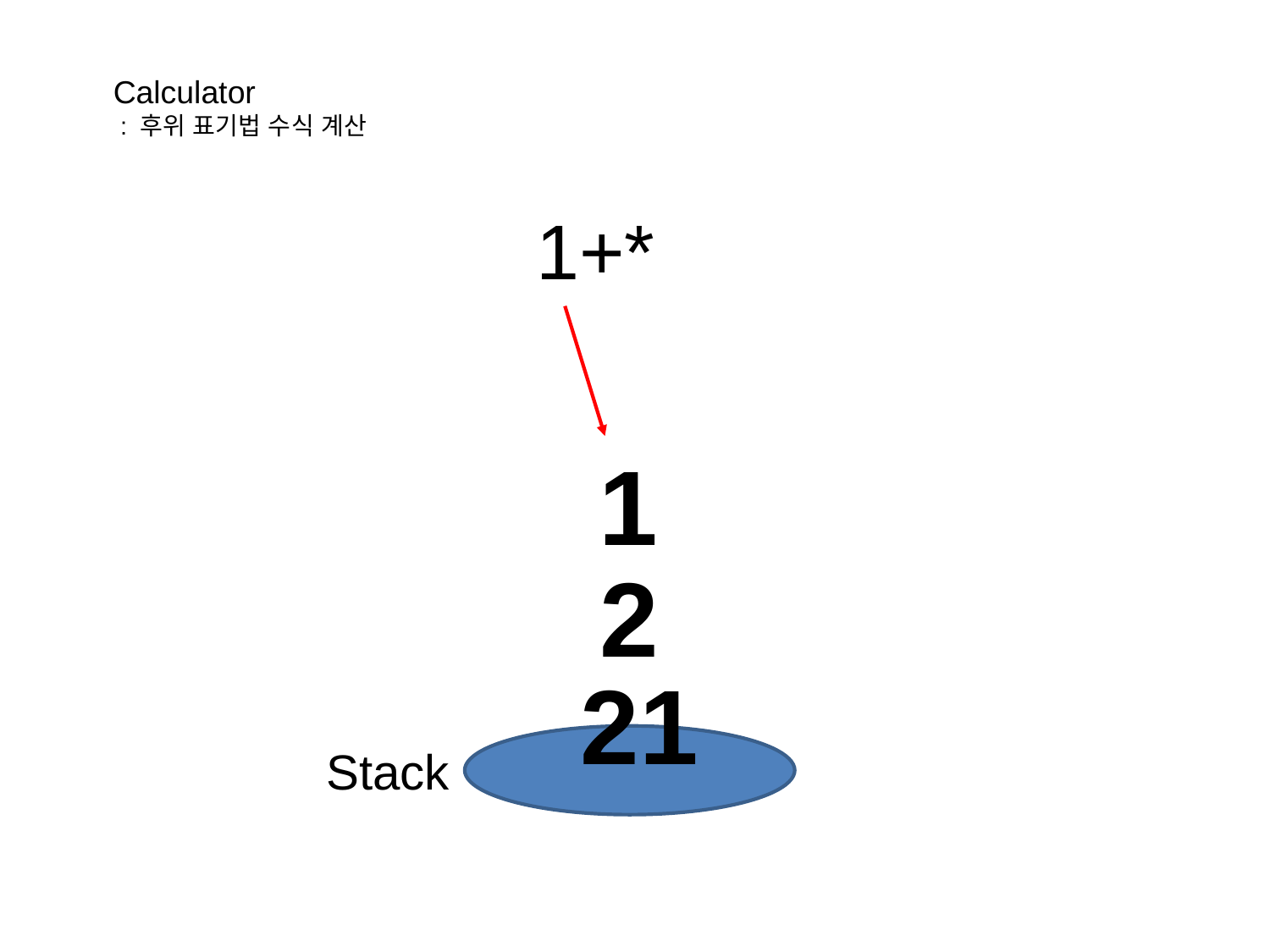

Calculator
 : 후위 표기법 수식 계산
1+*

1
2
21

Stack